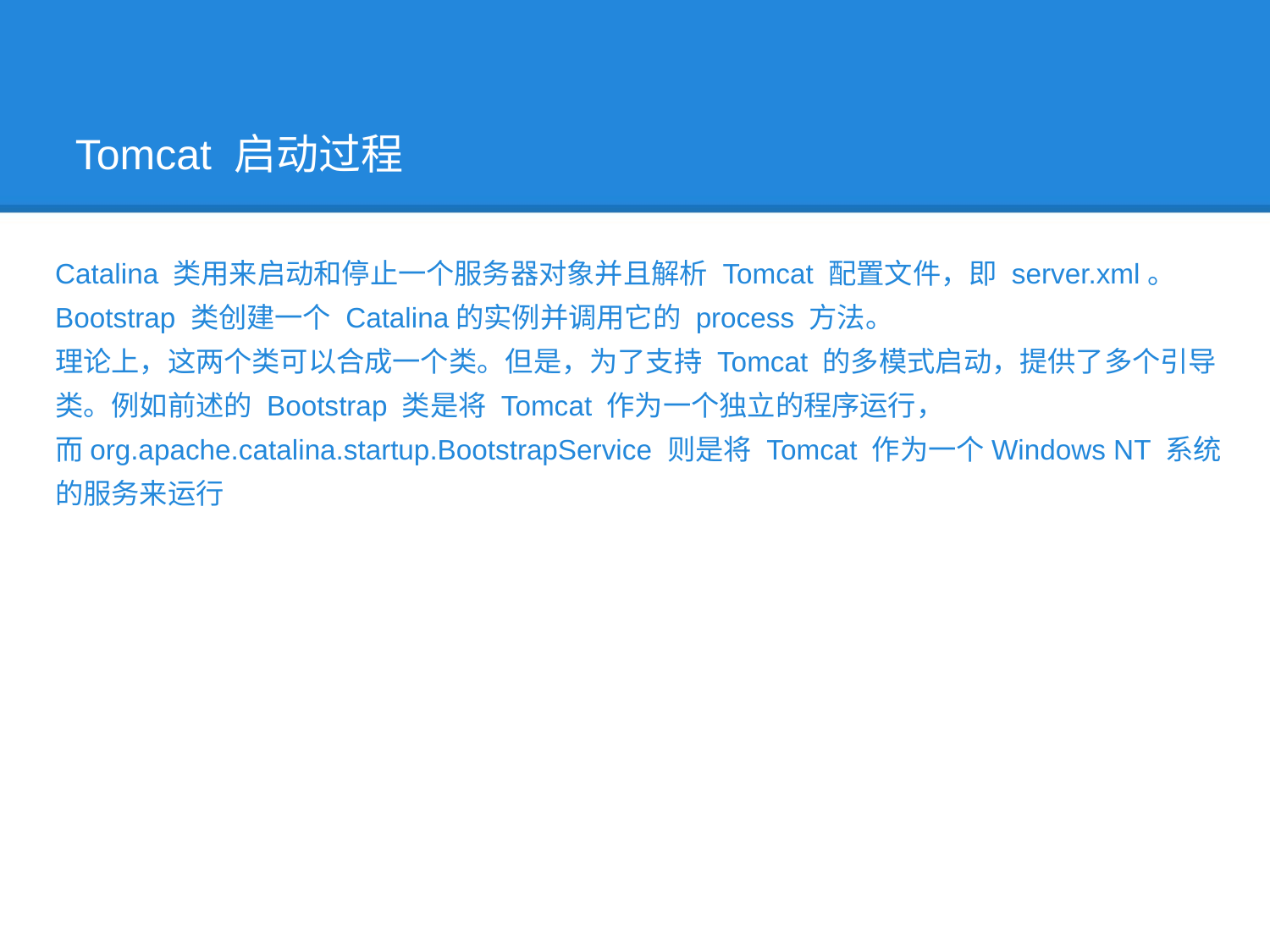

Tomcat 启动过程

Catalina 类用来启动和停止一个服务器对象并且解析 Tomcat 配置文件，即 server.xml。 Bootstrap 类创建一个 Catalina的实例并调用它的 process 方法。
理论上，这两个类可以合成一个类。但是，为了支持 Tomcat 的多模式启动，提供了多个引导类。例如前述的 Bootstrap 类是将 Tomcat 作为一个独立的程序运行，
而org.apache.catalina.startup.BootstrapService 则是将 Tomcat 作为一个Windows NT 系统的服务来运行